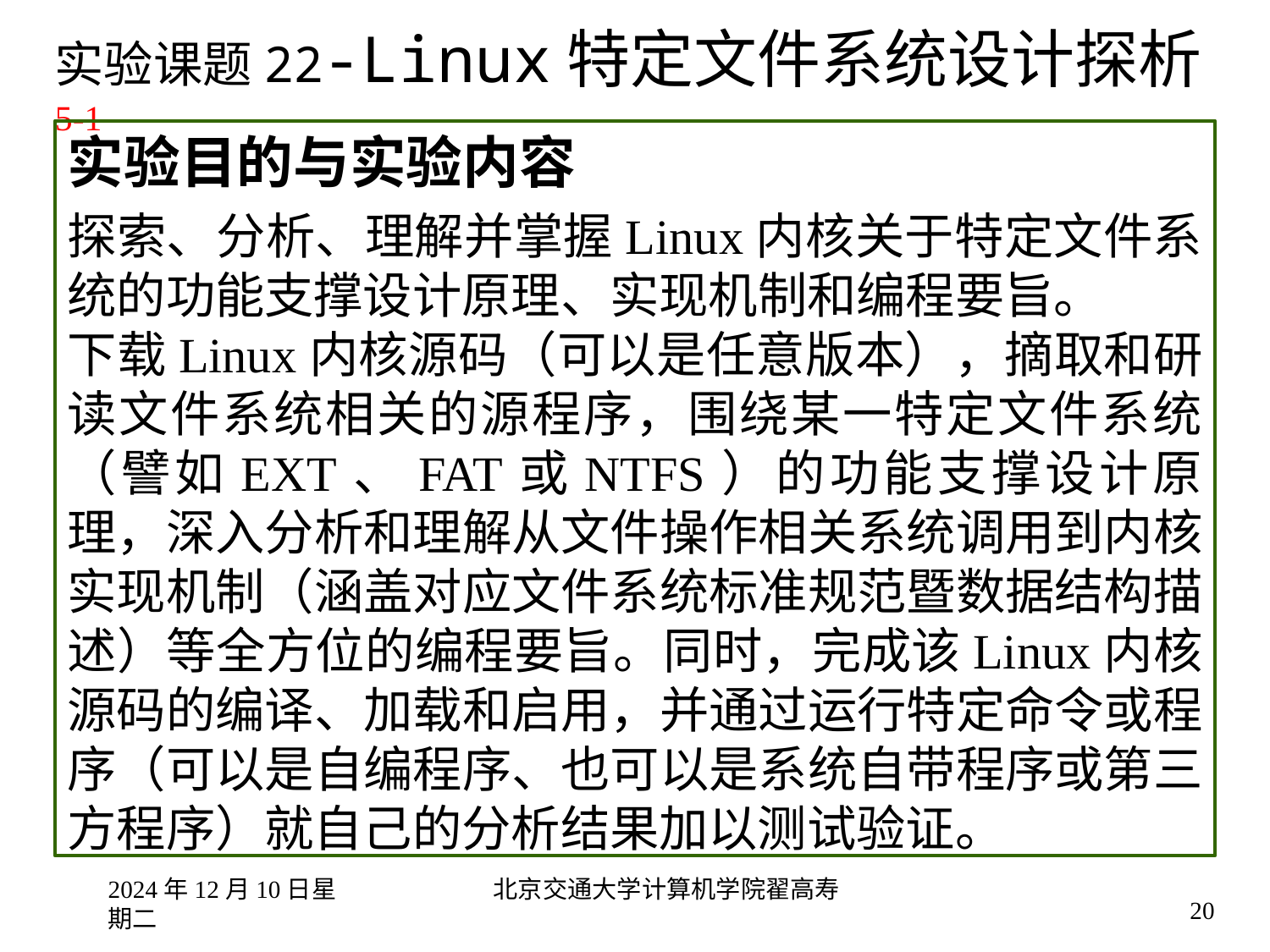

# 实验课题22-Linux特定文件系统设计探析5-1
实验目的与实验内容
探索、分析、理解并掌握Linux内核关于特定文件系统的功能支撑设计原理、实现机制和编程要旨。
下载Linux内核源码（可以是任意版本），摘取和研读文件系统相关的源程序，围绕某一特定文件系统（譬如EXT、FAT或NTFS）的功能支撑设计原理，深入分析和理解从文件操作相关系统调用到内核实现机制（涵盖对应文件系统标准规范暨数据结构描述）等全方位的编程要旨。同时，完成该Linux内核源码的编译、加载和启用，并通过运行特定命令或程序（可以是自编程序、也可以是系统自带程序或第三方程序）就自己的分析结果加以测试验证。
2024年12月10日星期二
北京交通大学计算机学院翟高寿
20